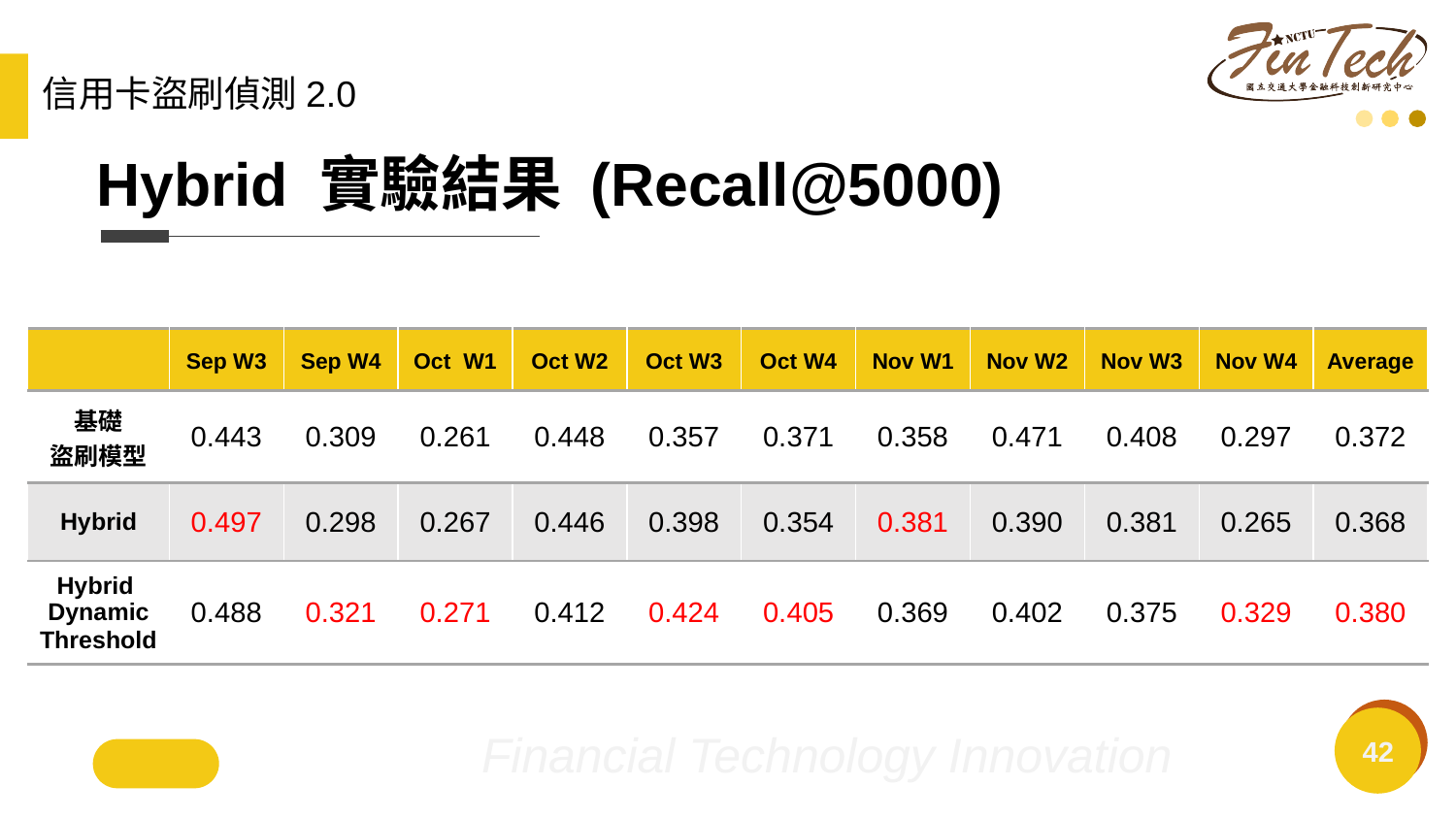

信用卡盜刷偵測2.0
# Hybrid 實驗結果 (Recall@5000)
|  | Sep W3 | Sep W4 | Oct W1 | Oct W2 | Oct W3 | Oct W4 | Nov W1 | Nov W2 | Nov W3 | Nov W4 | Average |
| --- | --- | --- | --- | --- | --- | --- | --- | --- | --- | --- | --- |
| 基礎 盜刷模型 | 0.443 | 0.309 | 0.261 | 0.448 | 0.357 | 0.371 | 0.358 | 0.471 | 0.408 | 0.297 | 0.372 |
| Hybrid | 0.497 | 0.298 | 0.267 | 0.446 | 0.398 | 0.354 | 0.381 | 0.390 | 0.381 | 0.265 | 0.368 |
| Hybrid Dynamic Threshold | 0.488 | 0.321 | 0.271 | 0.412 | 0.424 | 0.405 | 0.369 | 0.402 | 0.375 | 0.329 | 0.380 |
42